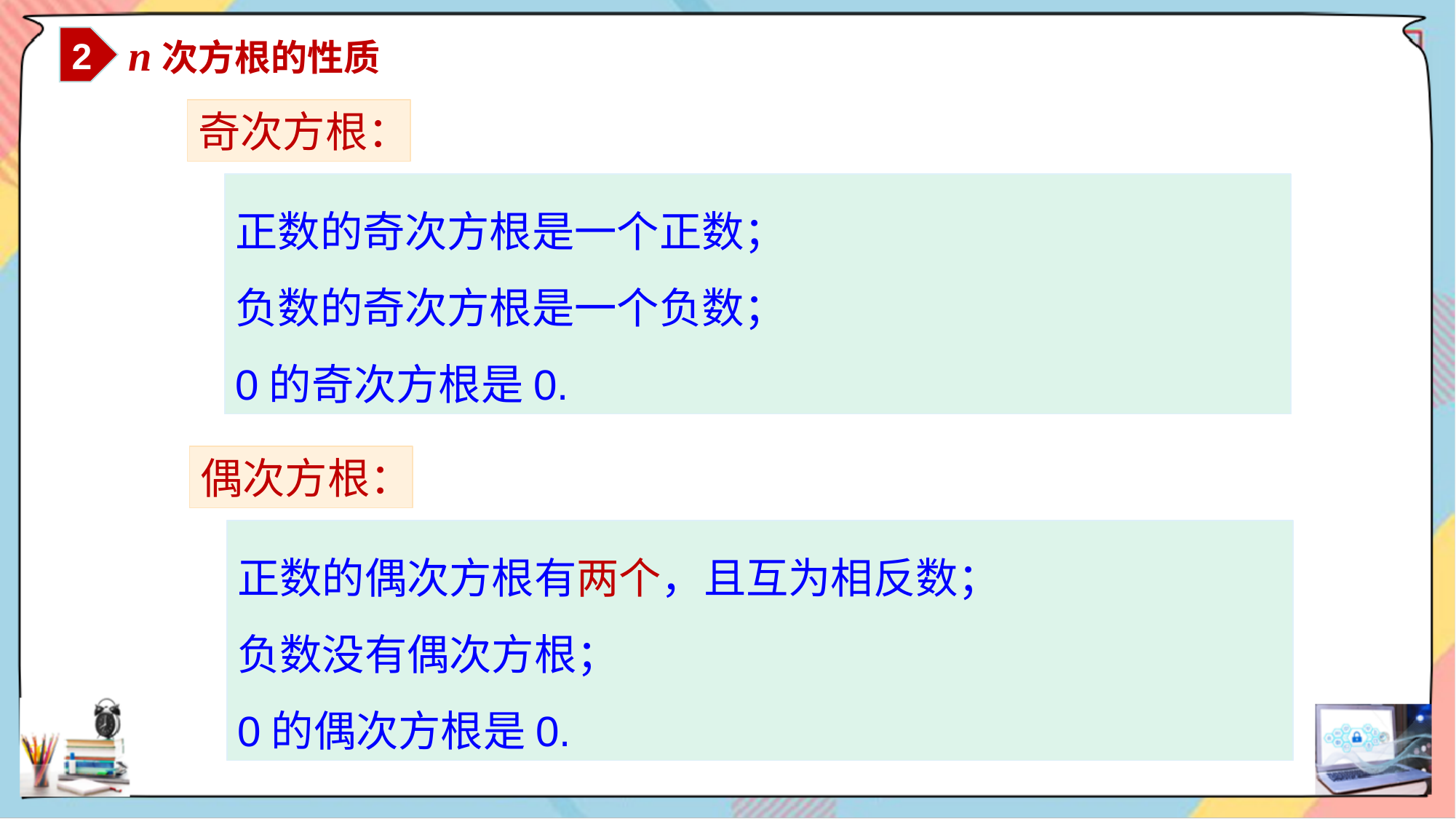

2
 n次方根的性质
奇次方根：
正数的奇次方根是一个正数；
负数的奇次方根是一个负数；
0的奇次方根是0.
偶次方根：
正数的偶次方根有两个，且互为相反数；
负数没有偶次方根；
0的偶次方根是0.